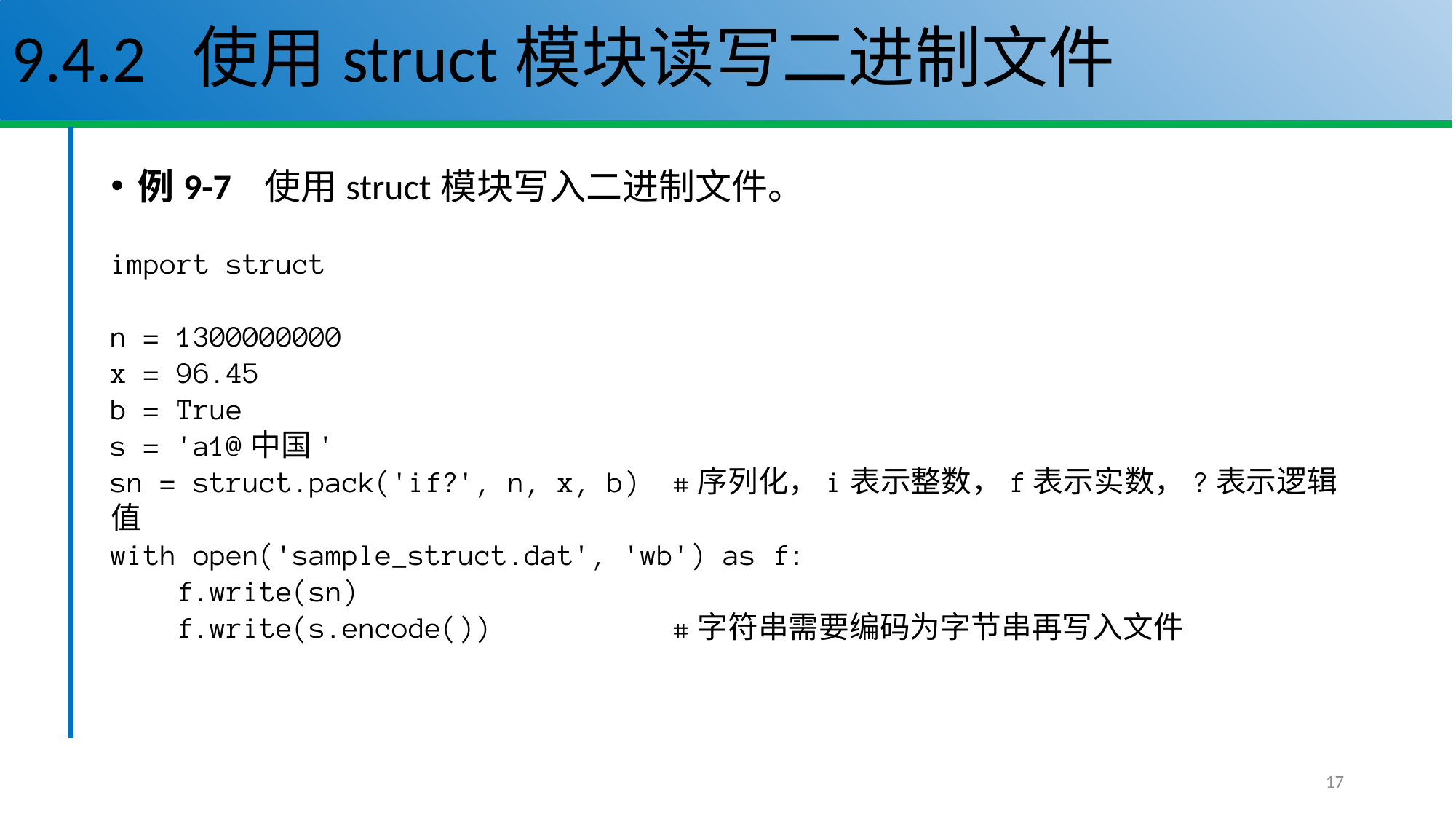

# 9.4.2  使用struct模块读写二进制文件
例9-7   使用struct模块写入二进制文件。

import struct

n = 1300000000
x = 96.45
b = True
s = 'a1@中国'
sn = struct.pack('if?', n, x, b)  #序列化，i表示整数，f表示实数，?表示逻辑值
with open('sample_struct.dat', 'wb') as f:
    f.write(sn)
    f.write(s.encode())           #字符串需要编码为字节串再写入文件

17